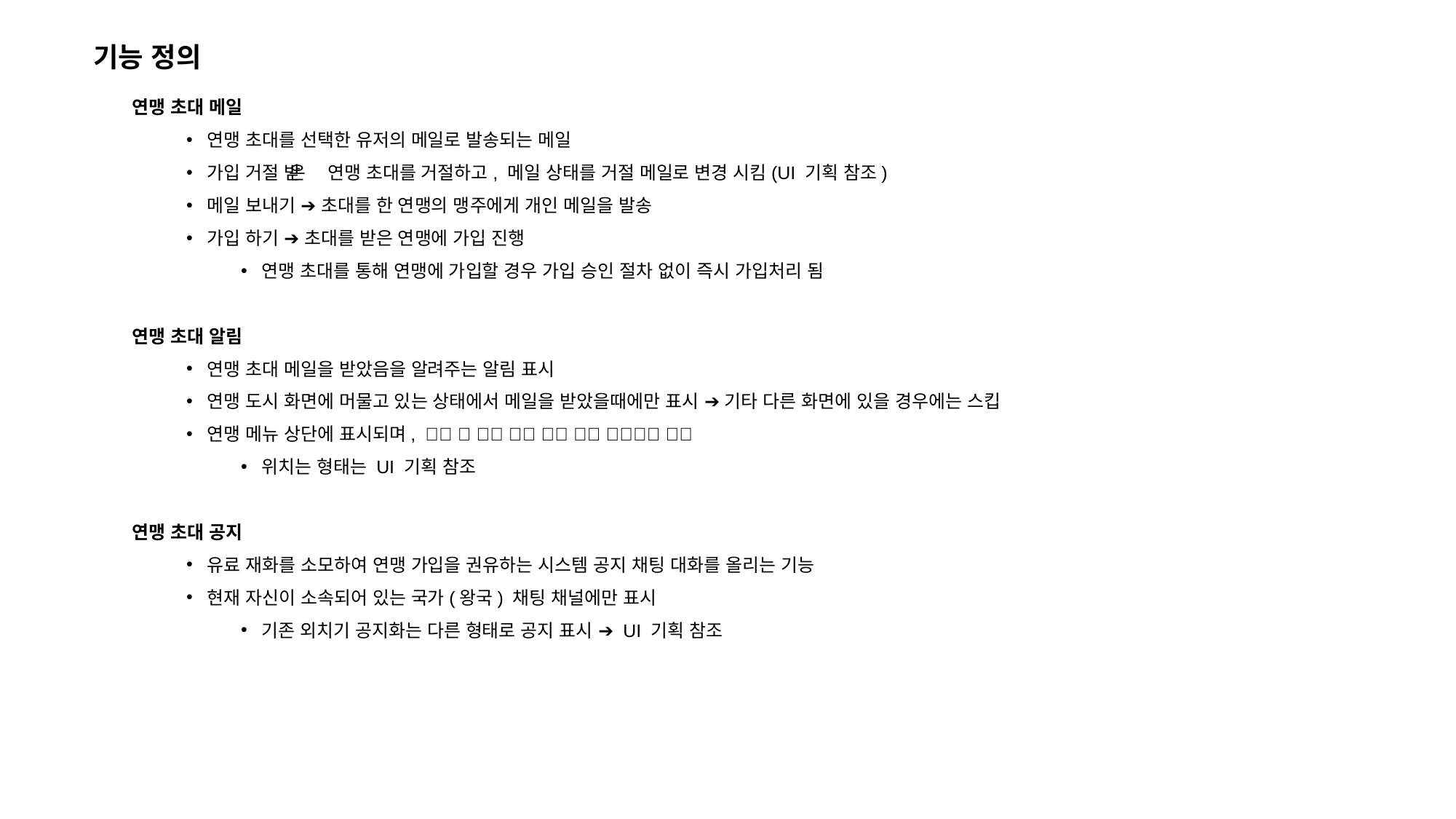

기능 정의
연맹 초대 메일
연맹 초대를 선택한 유저의 메일로 발송되는 메일
가입 거절 ➔ 받은 연맹 초대를 거절하고, 메일 상태를 거절 메일로 변경 시킴(UI 기획 참조)
메일 보내기 ➔ 초대를 한 연맹의 맹주에게 개인 메일을 발송
가입 하기 ➔ 초대를 받은 연맹에 가입 진행
연맹 초대를 통해 연맹에 가입할 경우 가입 승인 절차 없이 즉시 가입처리 됨

연맹 초대 알림
연맹 초대 메일을 받았음을 알려주는 알림 표시
연맹 도시 화면에 머물고 있는 상태에서 메일을 받았을때에만 표시 ➔ 기타 다른 화면에 있을 경우에는 스킵
연맹 메뉴 상단에 표시되며, 터치 시 해당 연맹 상제 정보 화면으로 이동
위치는 형태는 UI 기획 참조

연맹 초대 공지
유료 재화를 소모하여 연맹 가입을 권유하는 시스템 공지 채팅 대화를 올리는 기능
현재 자신이 소속되어 있는 국가(왕국) 채팅 채널에만 표시
기존 외치기 공지화는 다른 형태로 공지 표시 ➔ UI 기획 참조